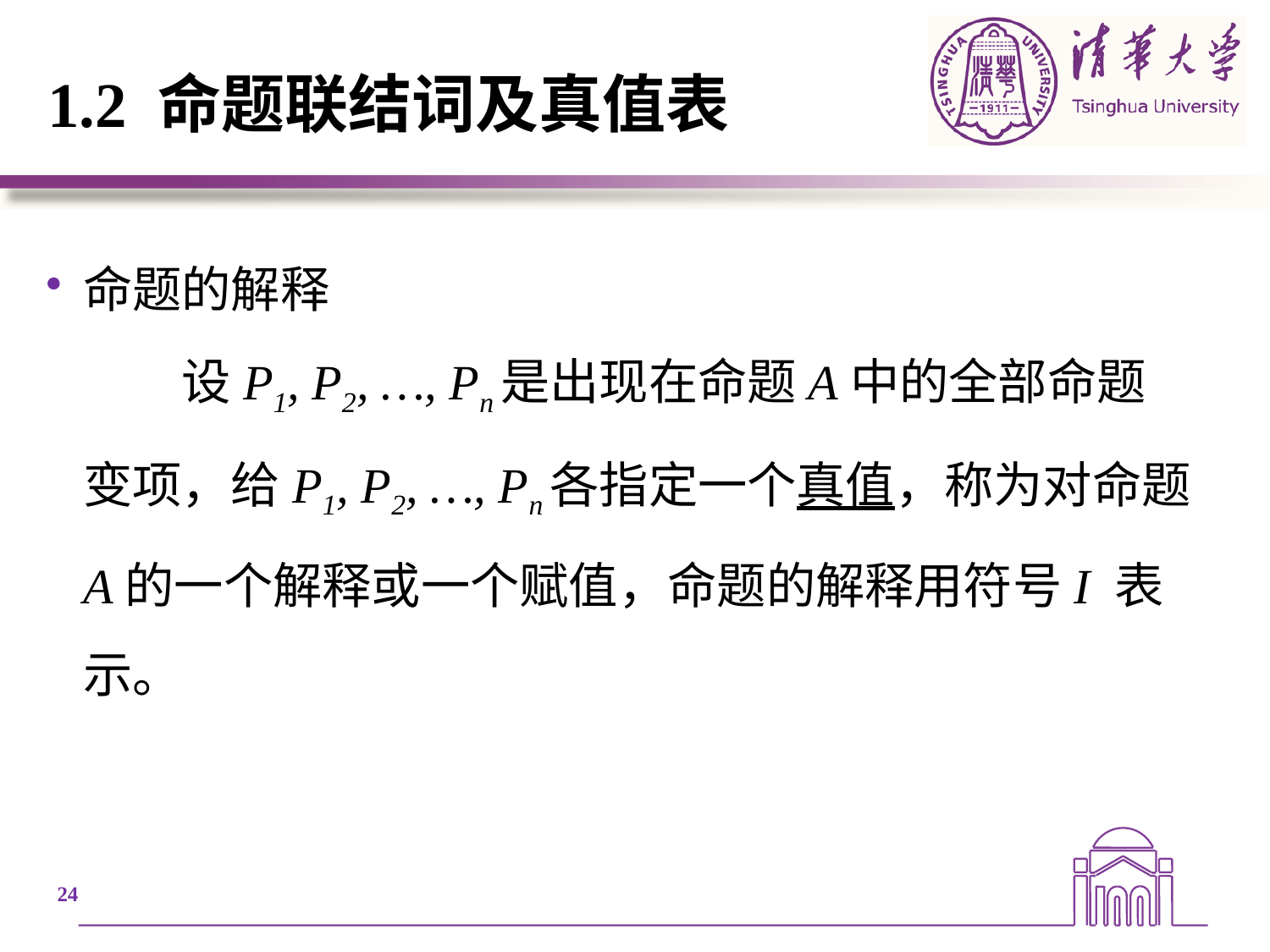

# 1.2 命题联结词及真值表
命题的解释
　　设P1, P2, …, Pn是出现在命题A中的全部命题变项，给P1, P2, …, Pn各指定一个真值，称为对命题A的一个解释或一个赋值，命题的解释用符号I 表示。